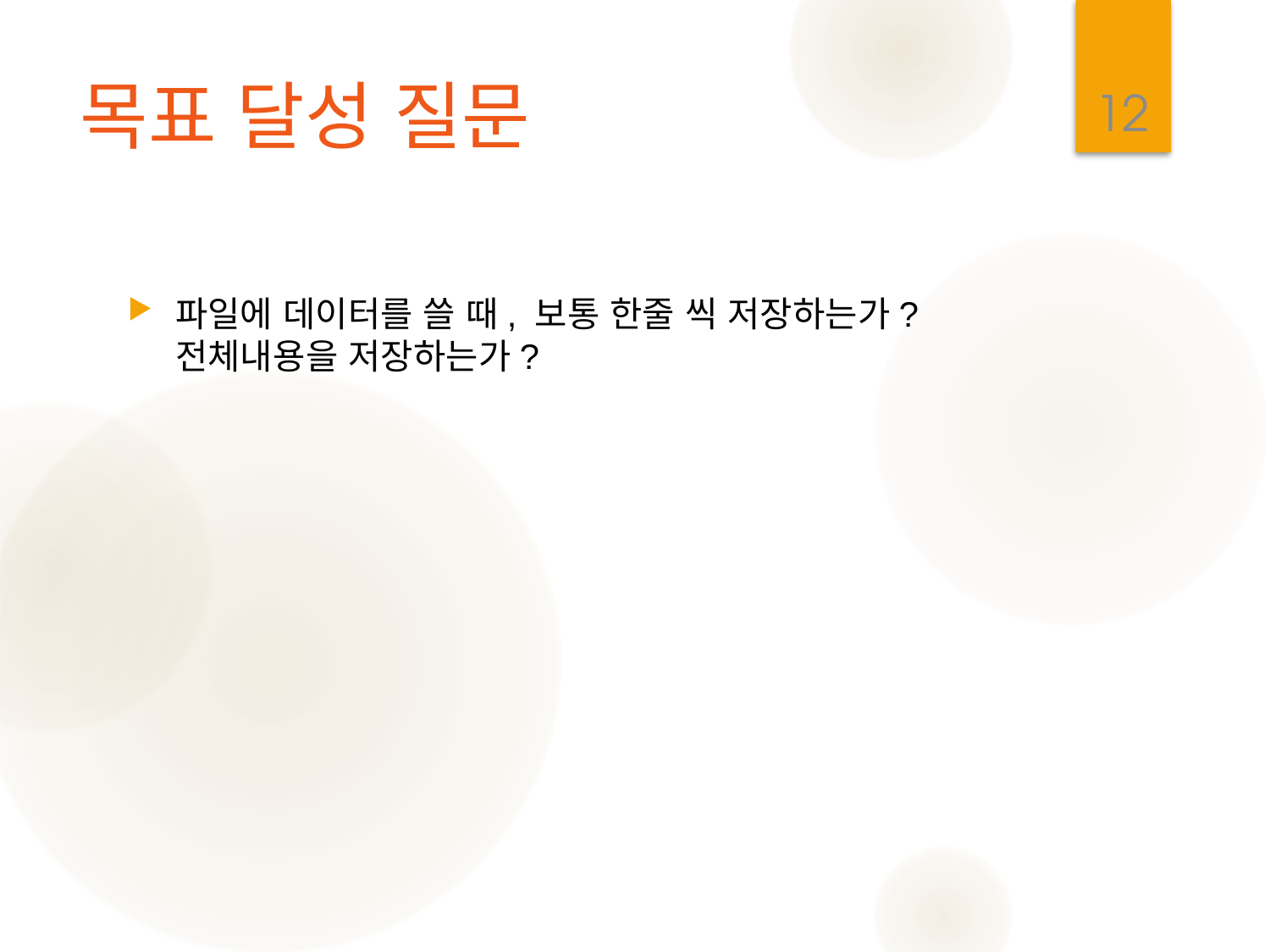

12
# 목표 달성 질문
파일에 데이터를 쓸 때, 보통 한줄 씩 저장하는가? 전체내용을 저장하는가?